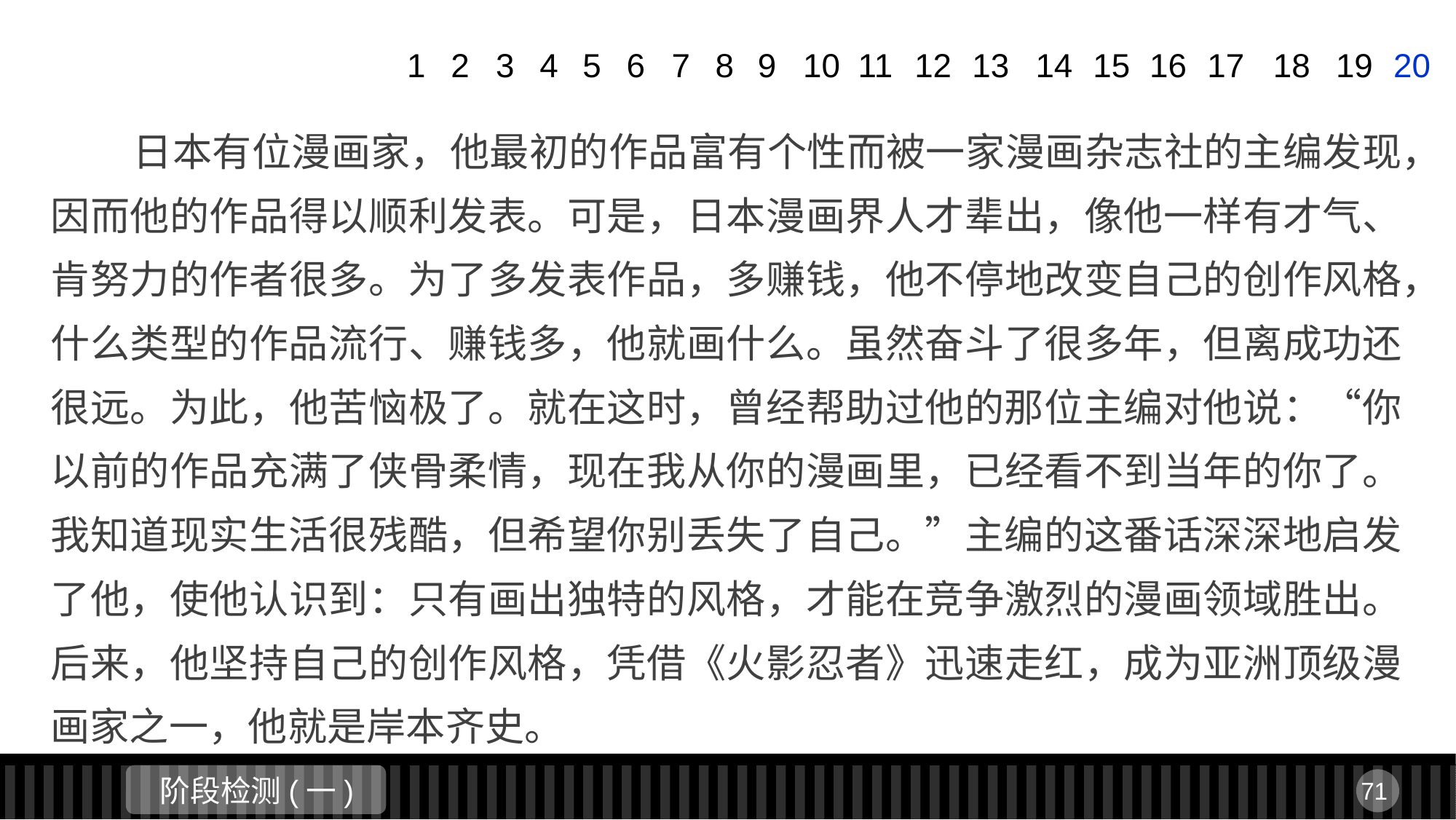

1
2
3
4
5
6
7
8
9
11
12
13
14
15
16
17
18
19
20
10
        日本有位漫画家，他最初的作品富有个性而被一家漫画杂志社的主编发现，因而他的作品得以顺利发表。可是，日本漫画界人才辈出，像他一样有才气、肯努力的作者很多。为了多发表作品，多赚钱，他不停地改变自己的创作风格，什么类型的作品流行、赚钱多，他就画什么。虽然奋斗了很多年，但离成功还很远。为此，他苦恼极了。就在这时，曾经帮助过他的那位主编对他说：“你以前的作品充满了侠骨柔情，现在我从你的漫画里，已经看不到当年的你了。我知道现实生活很残酷，但希望你别丢失了自己。”主编的这番话深深地启发了他，使他认识到：只有画出独特的风格，才能在竞争激烈的漫画领域胜出。后来，他坚持自己的创作风格，凭借《火影忍者》迅速走红，成为亚洲顶级漫画家之一，他就是岸本齐史。